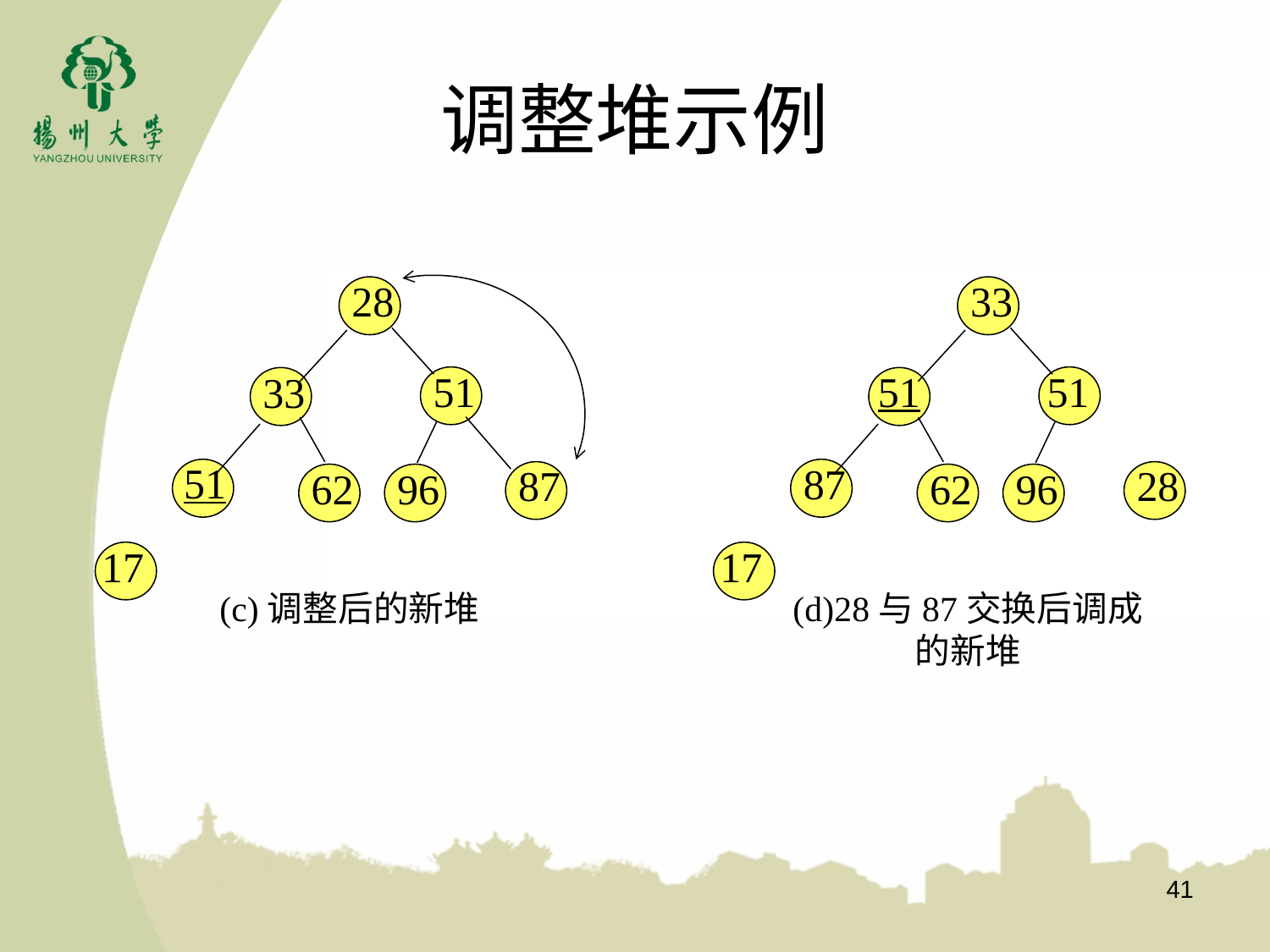

# 调整堆示例
28

51
33

51

87

62
96

17

33

51
51

87

28

62
96

17

(c)调整后的新堆
(d)28与87交换后调成的新堆
41